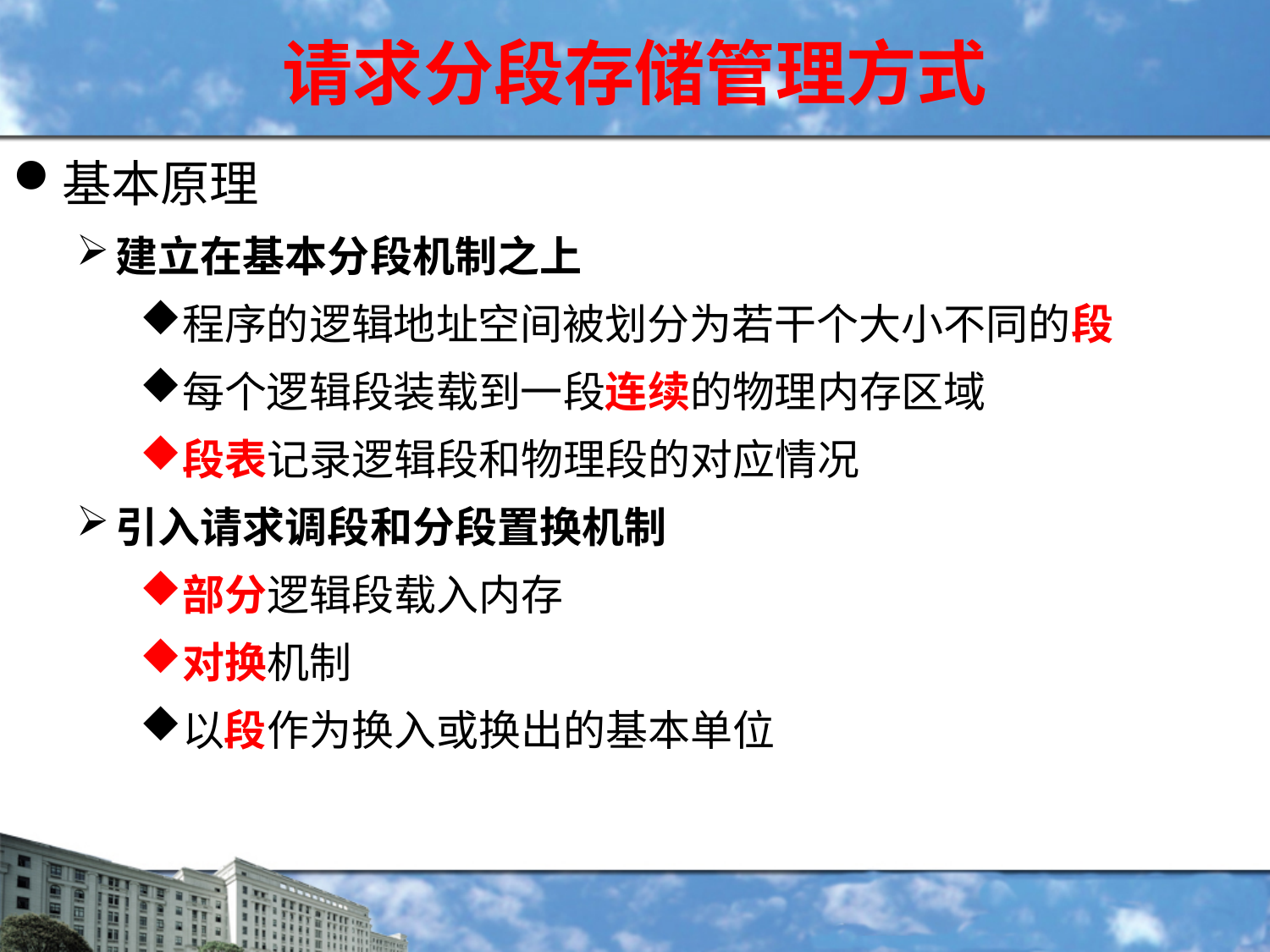

请求分段存储管理方式
基本原理
建立在基本分段机制之上
程序的逻辑地址空间被划分为若干个大小不同的段
每个逻辑段装载到一段连续的物理内存区域
段表记录逻辑段和物理段的对应情况
引入请求调段和分段置换机制
部分逻辑段载入内存
对换机制
以段作为换入或换出的基本单位